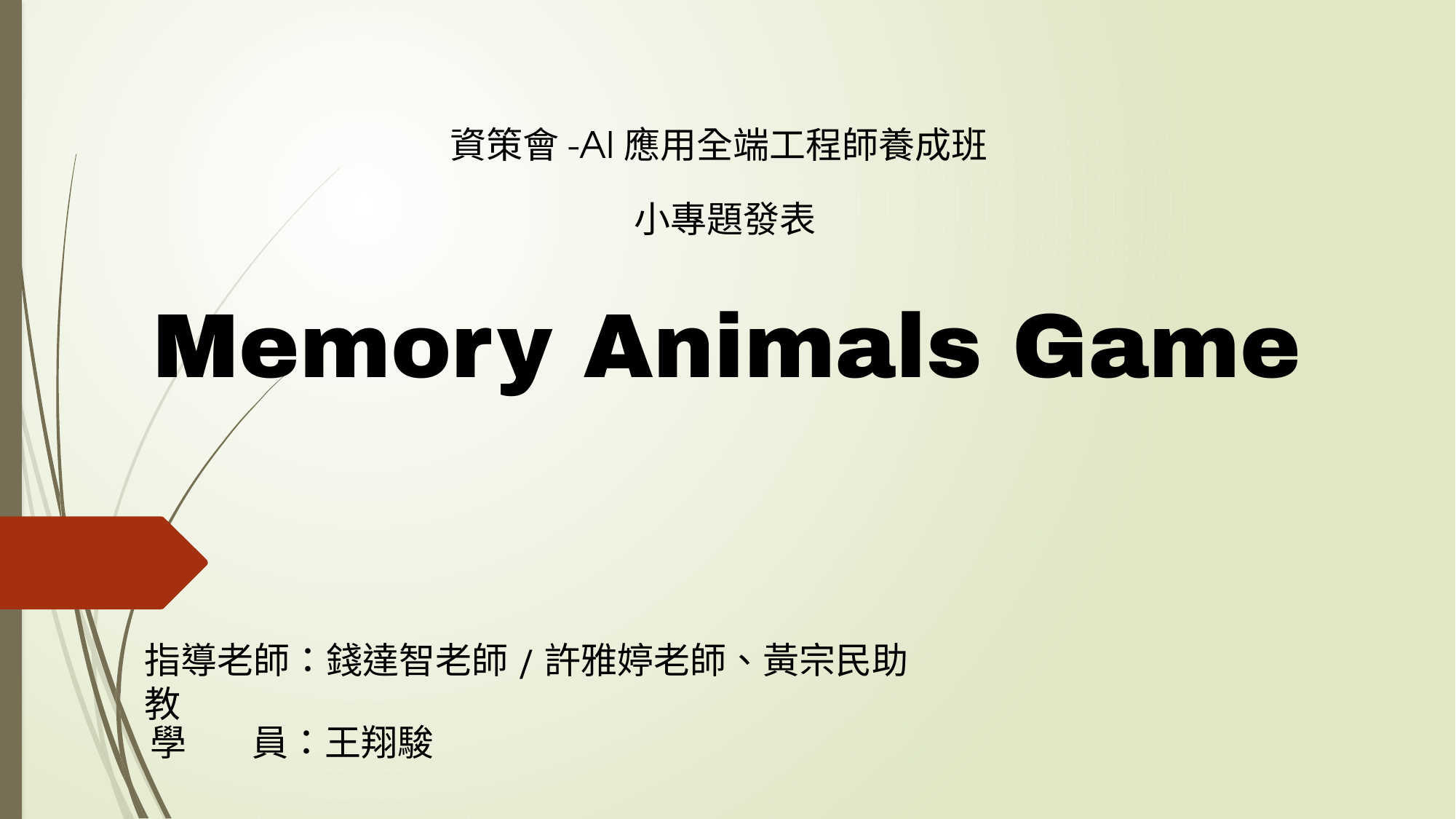

資策會-AI應用全端工程師養成班
小專題發表
# Memory Animals Game
指導老師：錢達智老師/許雅婷老師、黃宗民助教
學        員：王翔駿